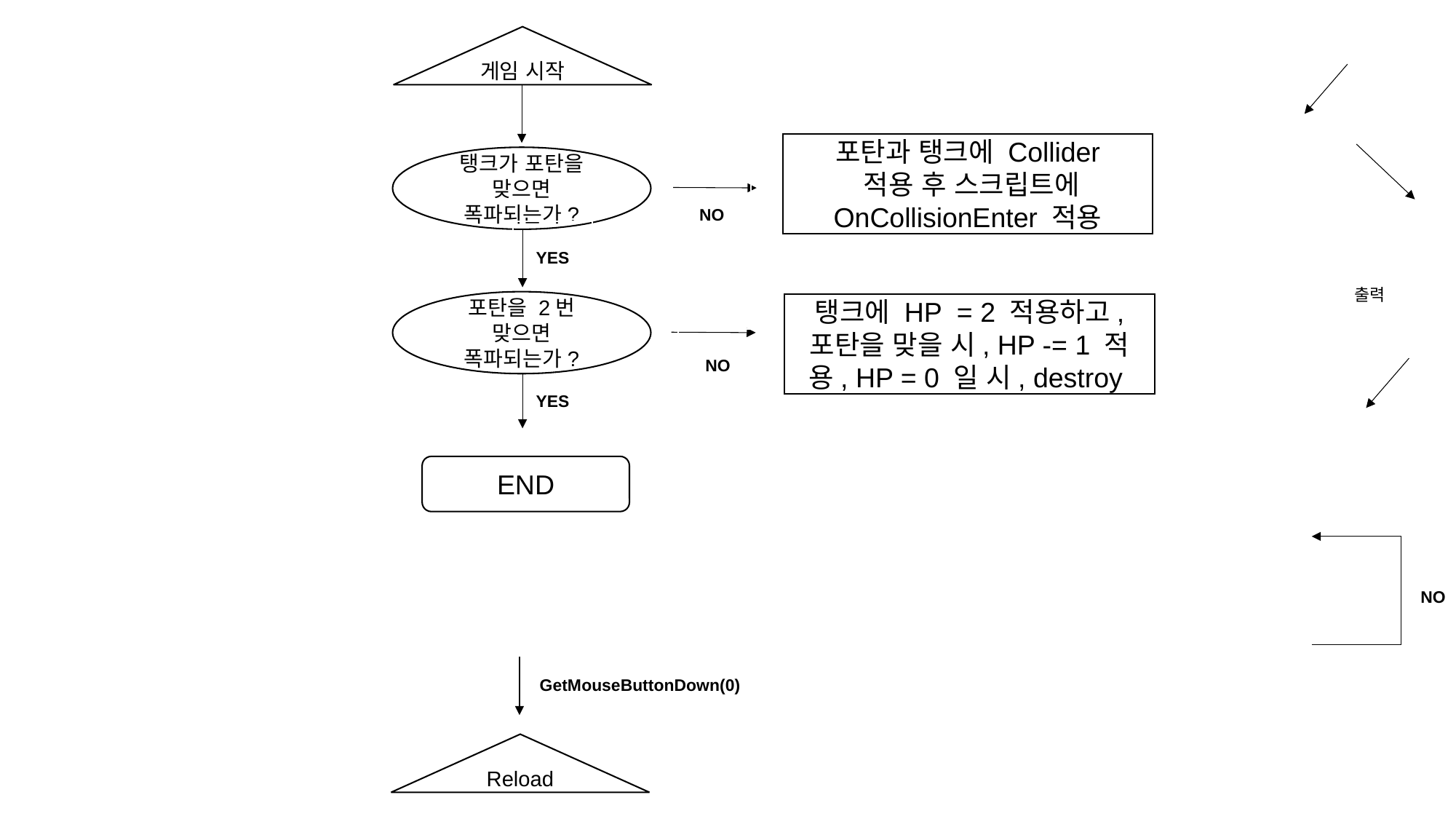

게임 시작
포탄과 탱크에 Collider
 적용 후 스크립트에OnCollisionEnter 적용
탱크가 포탄을 맞으면 폭파되는가?
NO
YES
출력
포탄을 2번 맞으면 폭파되는가?
탱크에 HP  = 2 적용하고,
포탄을 맞을 시, HP -= 1 적용, HP = 0 일 시, destroy
NO
YES
END
NO
GetMouseButtonDown(0)
Reload